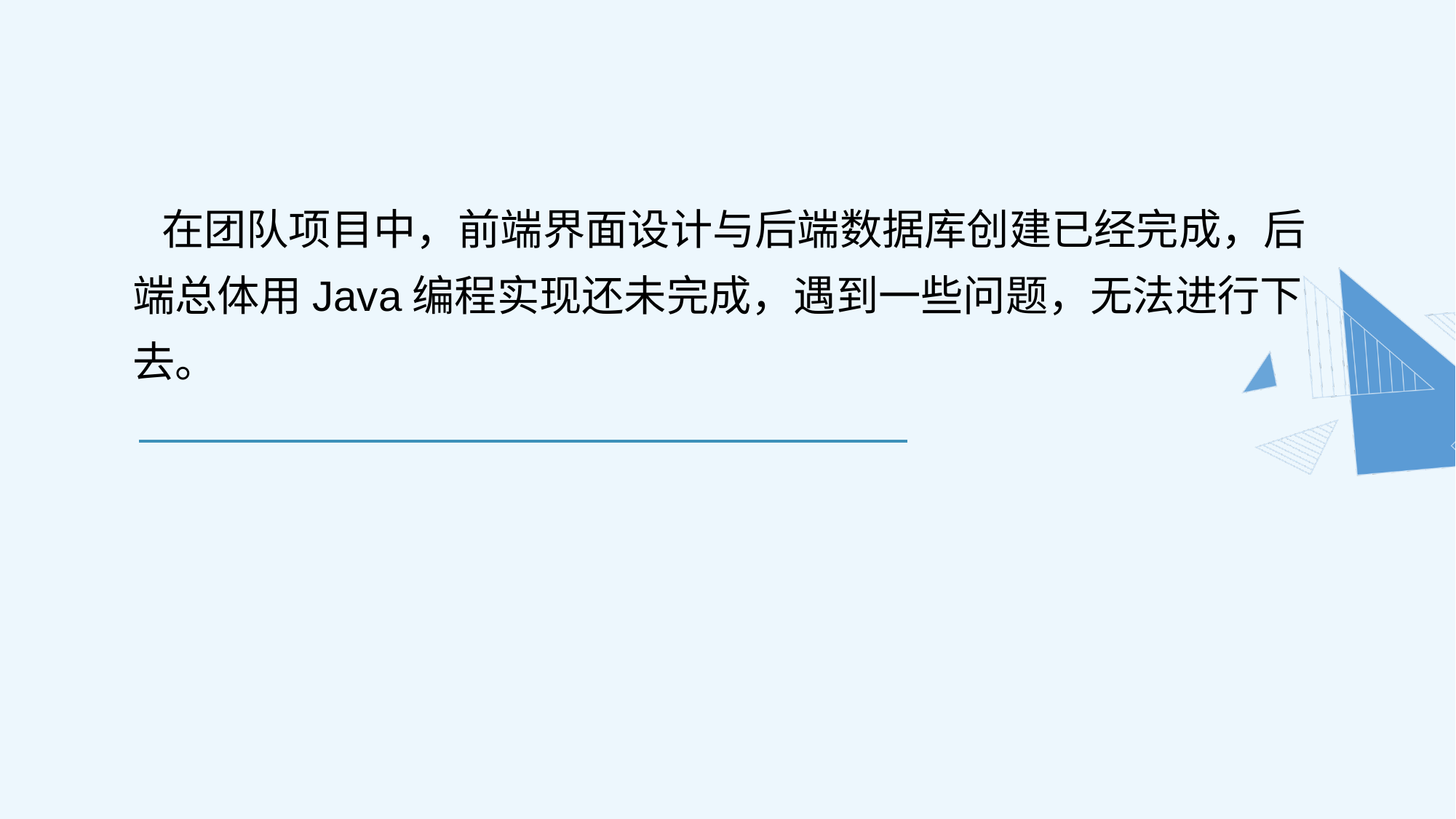

在团队项目中，前端界面设计与后端数据库创建已经完成，后端总体用Java编程实现还未完成，遇到一些问题，无法进行下去。